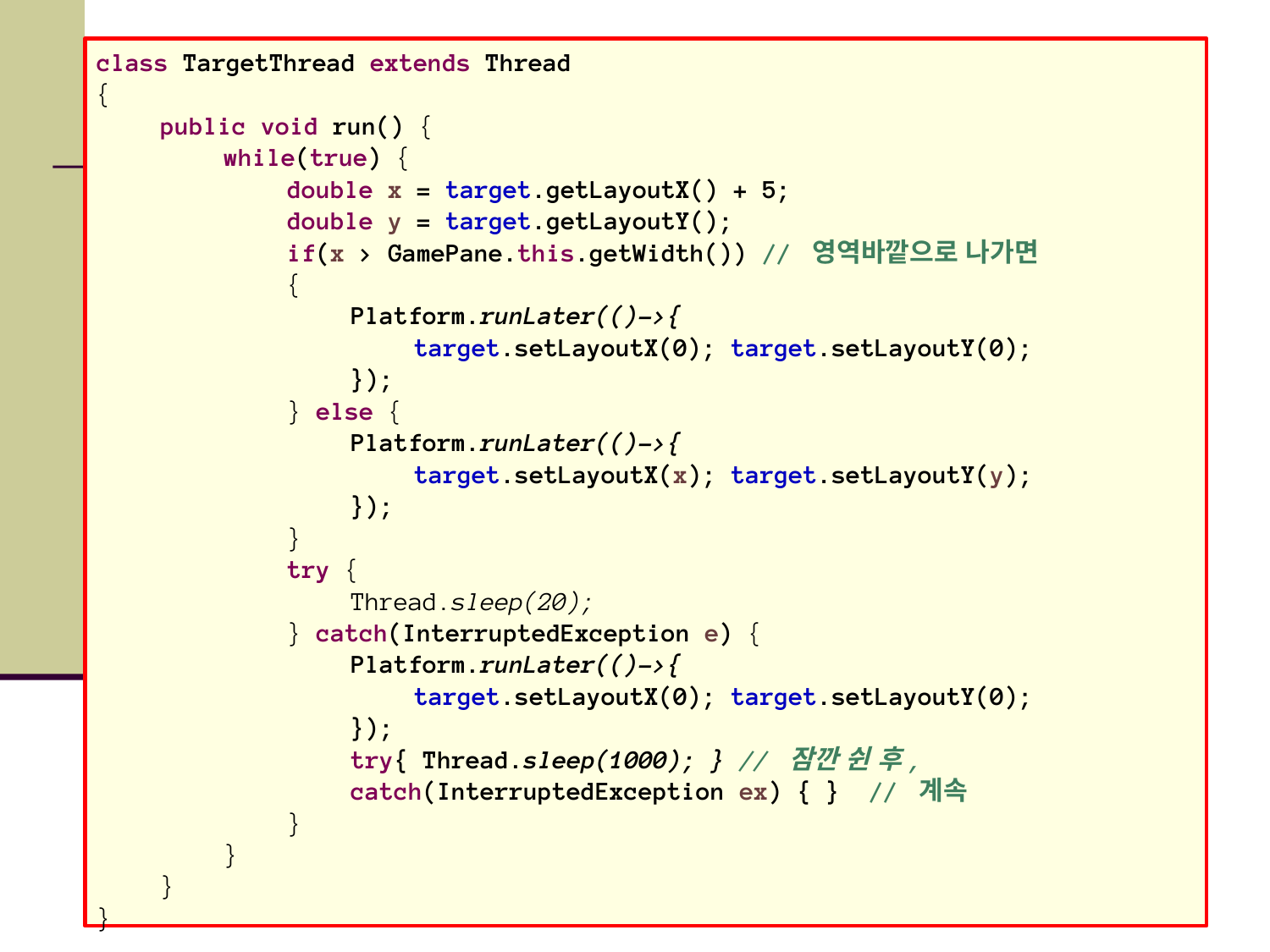

class TargetThread extends Thread
{
public void run() {
while(true) {
double x = target.getLayoutX() + 5;
double y = target.getLayoutY();
if(x > GamePane.this.getWidth()) // 영역바깥으로 나가면
{
Platform.runLater(()->{
target.setLayoutX(0); target.setLayoutY(0);
});
} else {
Platform.runLater(()->{
target.setLayoutX(x); target.setLayoutY(y);
});
}
try {
Thread.sleep(20);
} catch(InterruptedException e) {
Platform.runLater(()->{
target.setLayoutX(0); target.setLayoutY(0);
});
try{ Thread.sleep(1000); } // 잠깐 쉰 후,
catch(InterruptedException ex) { }  // 계속
}
}
}
}
#

14